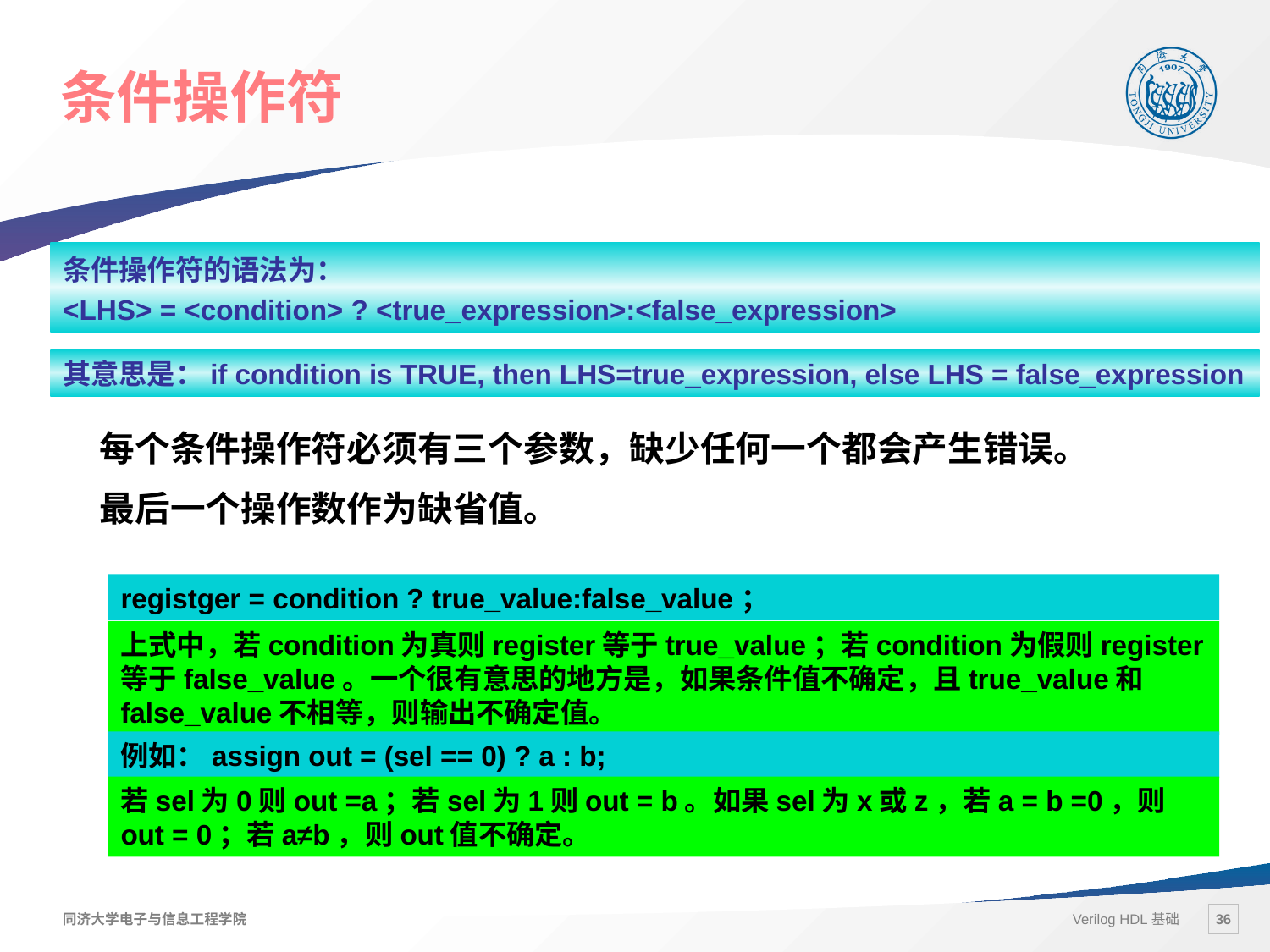

# 条件操作符
条件操作符的语法为：
<LHS> = <condition> ? <true_expression>:<false_expression>
其意思是：if condition is TRUE, then LHS=true_expression, else LHS = false_expression

每个条件操作符必须有三个参数，缺少任何一个都会产生错误。
最后一个操作数作为缺省值。
registger = condition ? true_value:false_value；
上式中，若condition为真则register等于true_value；若condition为假则register等于false_value。一个很有意思的地方是，如果条件值不确定，且true_value和false_value不相等，则输出不确定值。
例如：assign out = (sel == 0) ? a : b;
若sel为0则out =a；若sel为1则out = b。如果sel为x或z，若a = b =0，则out = 0；若a≠b，则out值不确定。